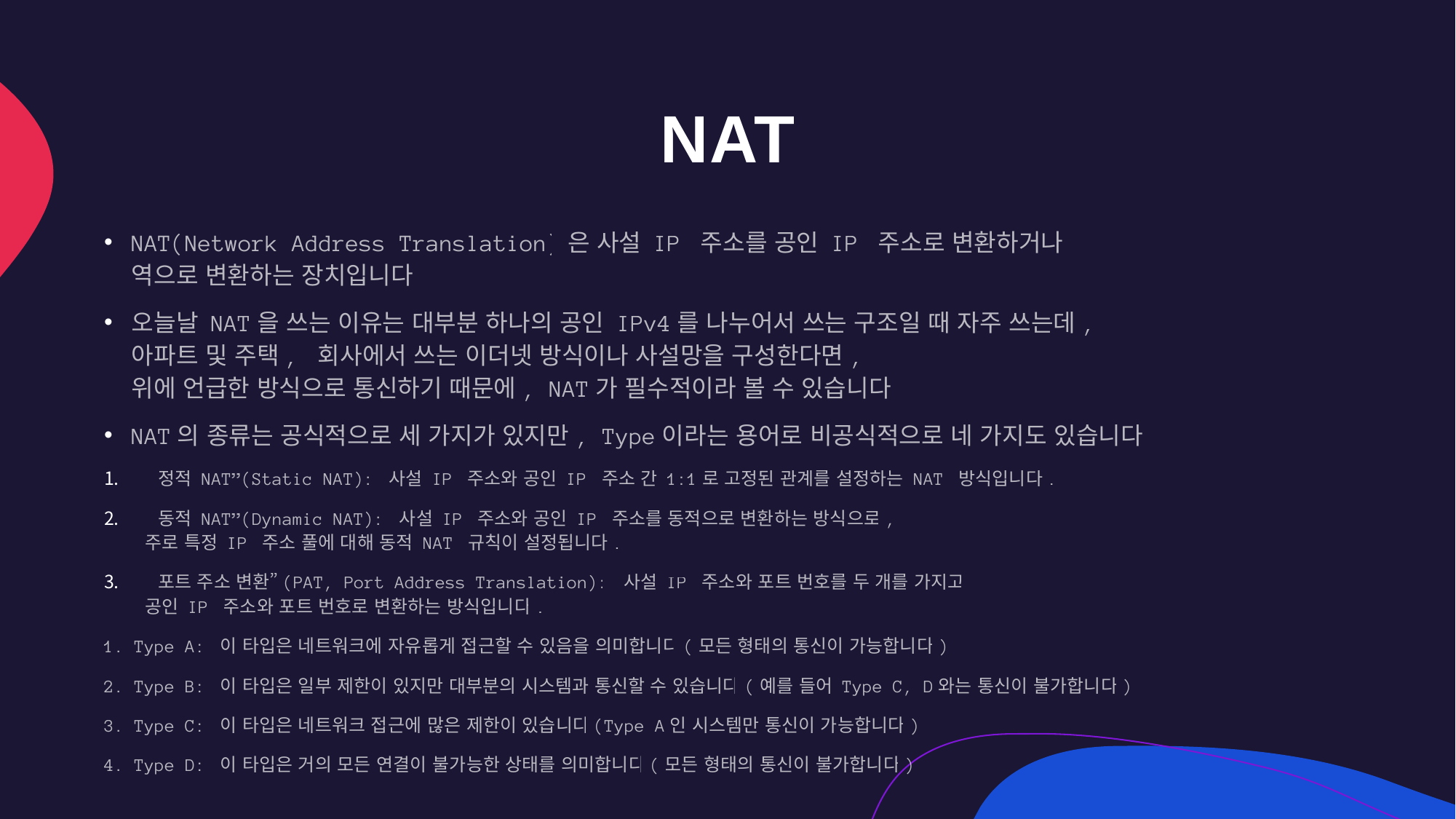

# NAT
NAT(Network Address Translation)은 사설 IP 주소를 공인 IP 주소로 변환하거나
역으로 변환하는 장치입니다
오늘날 NAT을 쓰는 이유는 대부분 하나의 공인 IPv4를 나누어서 쓰는 구조일 때 자주 쓰는데,
아파트 및 주택, 회사에서 쓰는 이더넷 방식이나 사설망을 구성한다면,
위에 언급한 방식으로 통신하기 때문에, NAT가 필수적이라 볼 수 있습니다
NAT의 종류는 공식적으로 세 가지가 있지만, Type이라는 용어로 비공식적으로 네 가지도 있습니다
“정적 NAT”(Static NAT): 사설 IP 주소와 공인 IP 주소 간 1:1로 고정된 관계를 설정하는 NAT 방식입니다.
“동적 NAT”(Dynamic NAT): 사설 IP 주소와 공인 IP 주소를 동적으로 변환하는 방식으로,
주로 특정 IP 주소 풀에 대해 동적 NAT 규칙이 설정됩니다.
“포트 주소 변환”(PAT, Port Address Translation): 사설 IP 주소와 포트 번호를 두 개를 가지고
공인 IP 주소와 포트 번호로 변환하는 방식입니다.
1. Type A: 이 타입은 네트워크에 자유롭게 접근할 수 있음을 의미합니다(모든 형태의 통신이 가능합니다)
2. Type B: 이 타입은 일부 제한이 있지만 대부분의 시스템과 통신할 수 있습니다(예를 들어 Type C, D와는 통신이 불가합니다)
3. Type C: 이 타입은 네트워크 접근에 많은 제한이 있습니다(Type A인 시스템만 통신이 가능합니다)
4. Type D: 이 타입은 거의 모든 연결이 불가능한 상태를 의미합니다(모든 형태의 통신이 불가합니다)